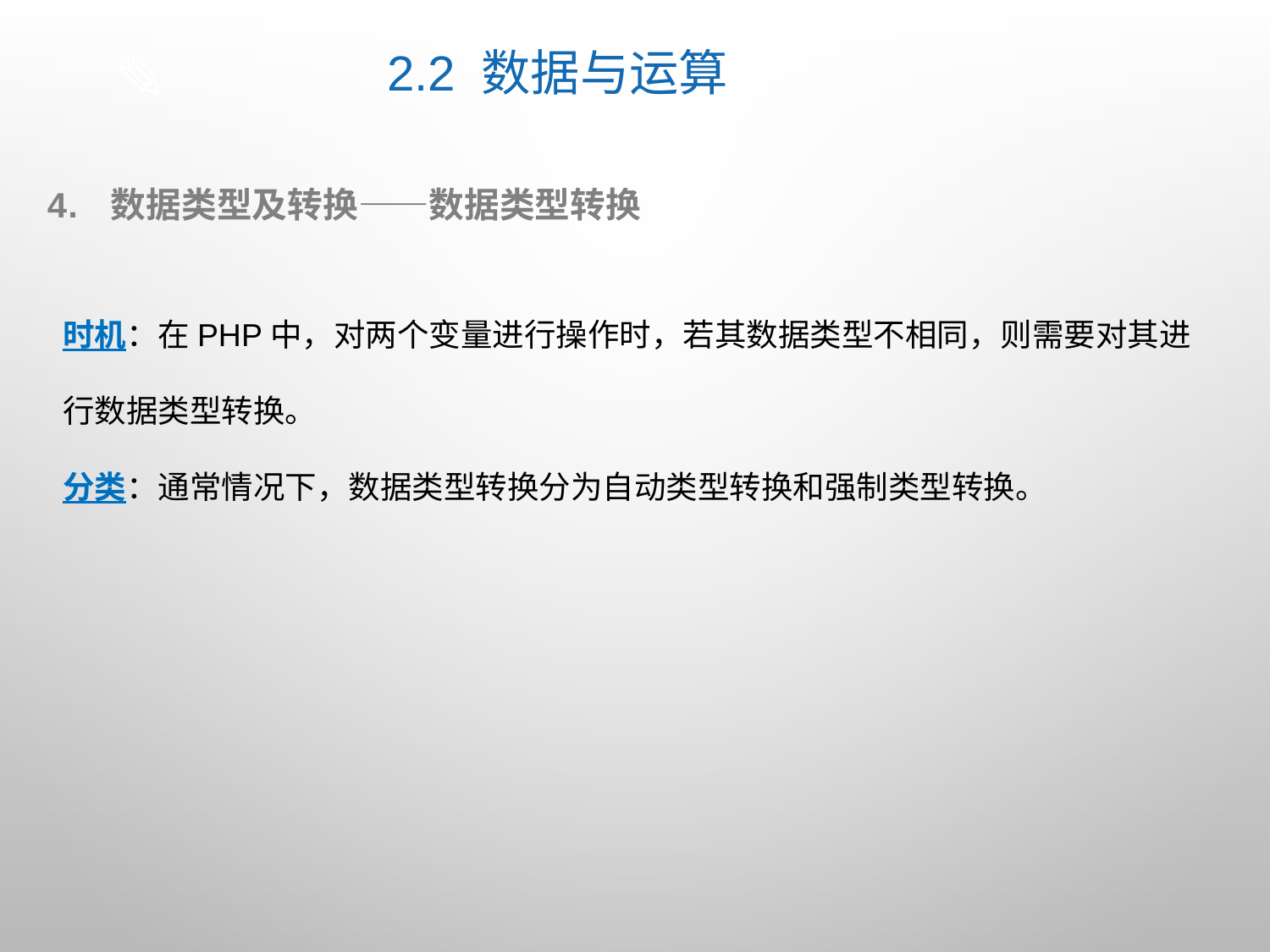

# 2.2 数据与运算
数据类型及转换——数据类型转换
时机：在PHP中，对两个变量进行操作时，若其数据类型不相同，则需要对其进行数据类型转换。
分类：通常情况下，数据类型转换分为自动类型转换和强制类型转换。